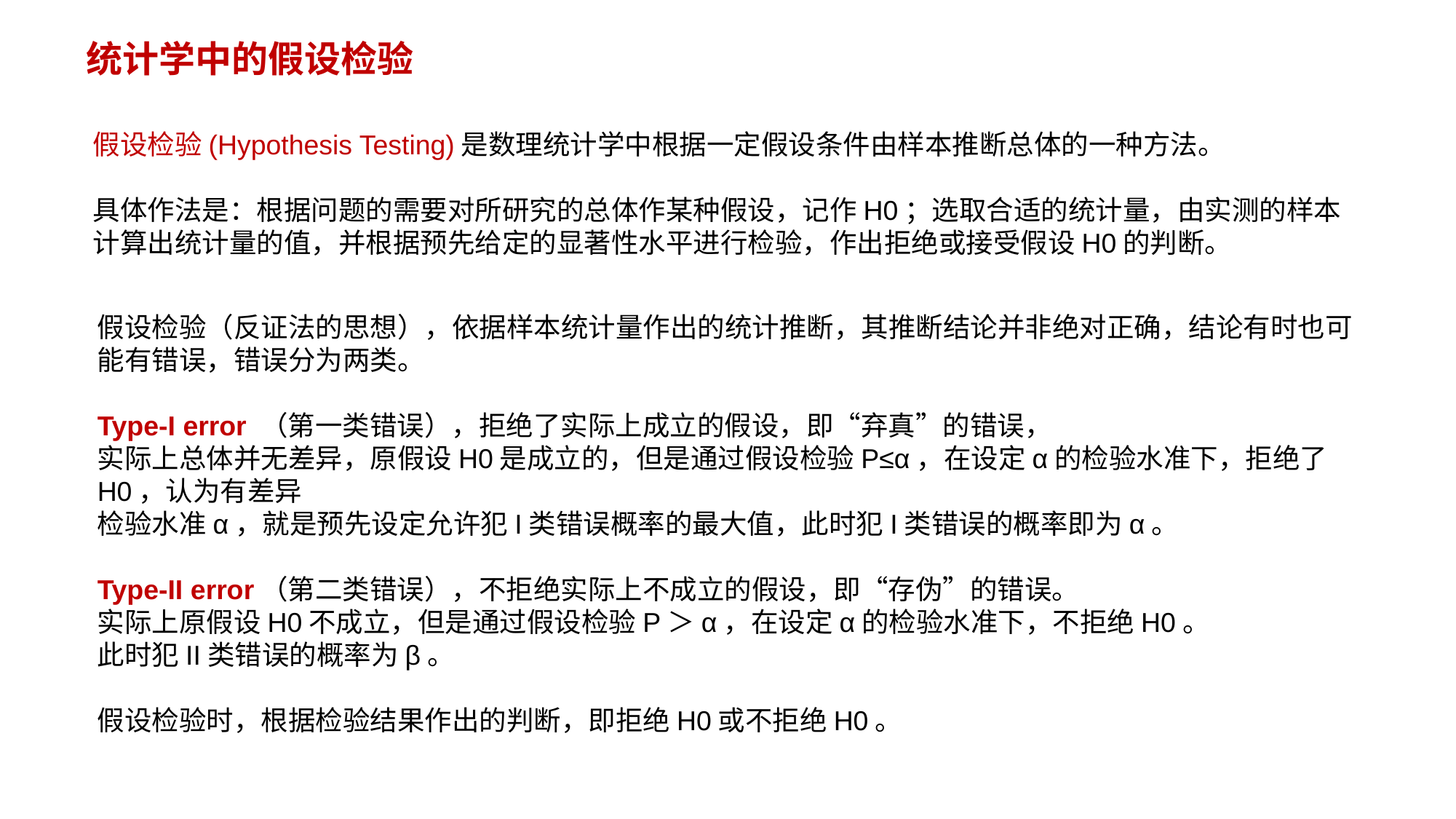

统计学中的假设检验
假设检验(Hypothesis Testing)是数理统计学中根据一定假设条件由样本推断总体的一种方法。

具体作法是：根据问题的需要对所研究的总体作某种假设，记作H0；选取合适的统计量，由实测的样本计算出统计量的值，并根据预先给定的显著性水平进行检验，作出拒绝或接受假设H0的判断。
假设检验（反证法的思想），依据样本统计量作出的统计推断，其推断结论并非绝对正确，结论有时也可能有错误，错误分为两类。

Type-I error （第一类错误），拒绝了实际上成立的假设，即“弃真”的错误，
实际上总体并无差异，原假设H0是成立的，但是通过假设检验P≤α，在设定α的检验水准下，拒绝了H0，认为有差异
检验水准α，就是预先设定允许犯I类错误概率的最大值，此时犯I类错误的概率即为α。

Type-II error（第二类错误），不拒绝实际上不成立的假设，即“存伪”的错误。
实际上原假设H0不成立，但是通过假设检验P＞α，在设定α的检验水准下，不拒绝H0。
此时犯II类错误的概率为β。

假设检验时，根据检验结果作出的判断，即拒绝H0或不拒绝H0。